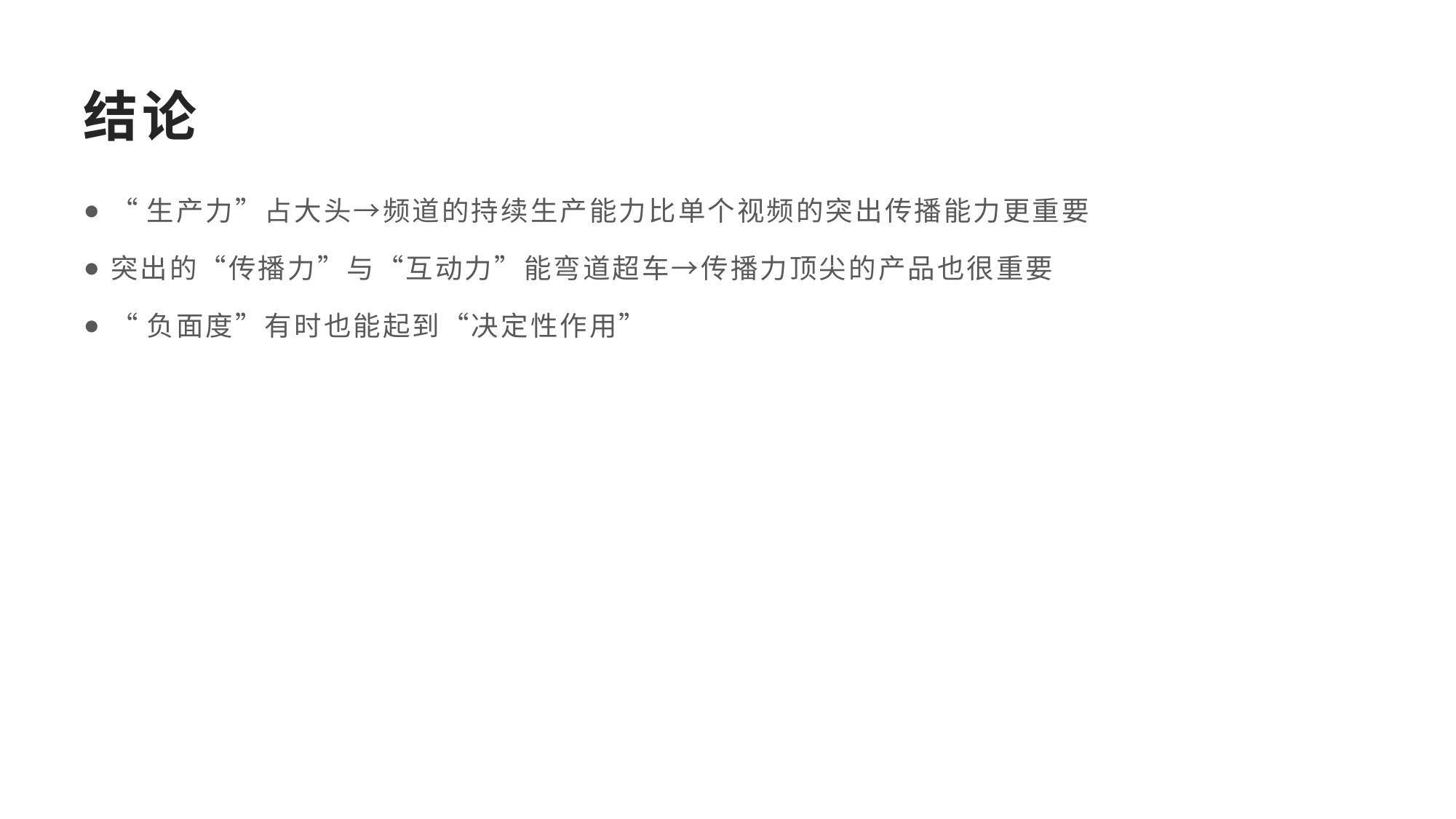

# 结论
“生产力”占大头→频道的持续生产能力比单个视频的突出传播能力更重要
突出的“传播力”与“互动力”能弯道超车→传播力顶尖的产品也很重要
“负面度”有时也能起到“决定性作用”